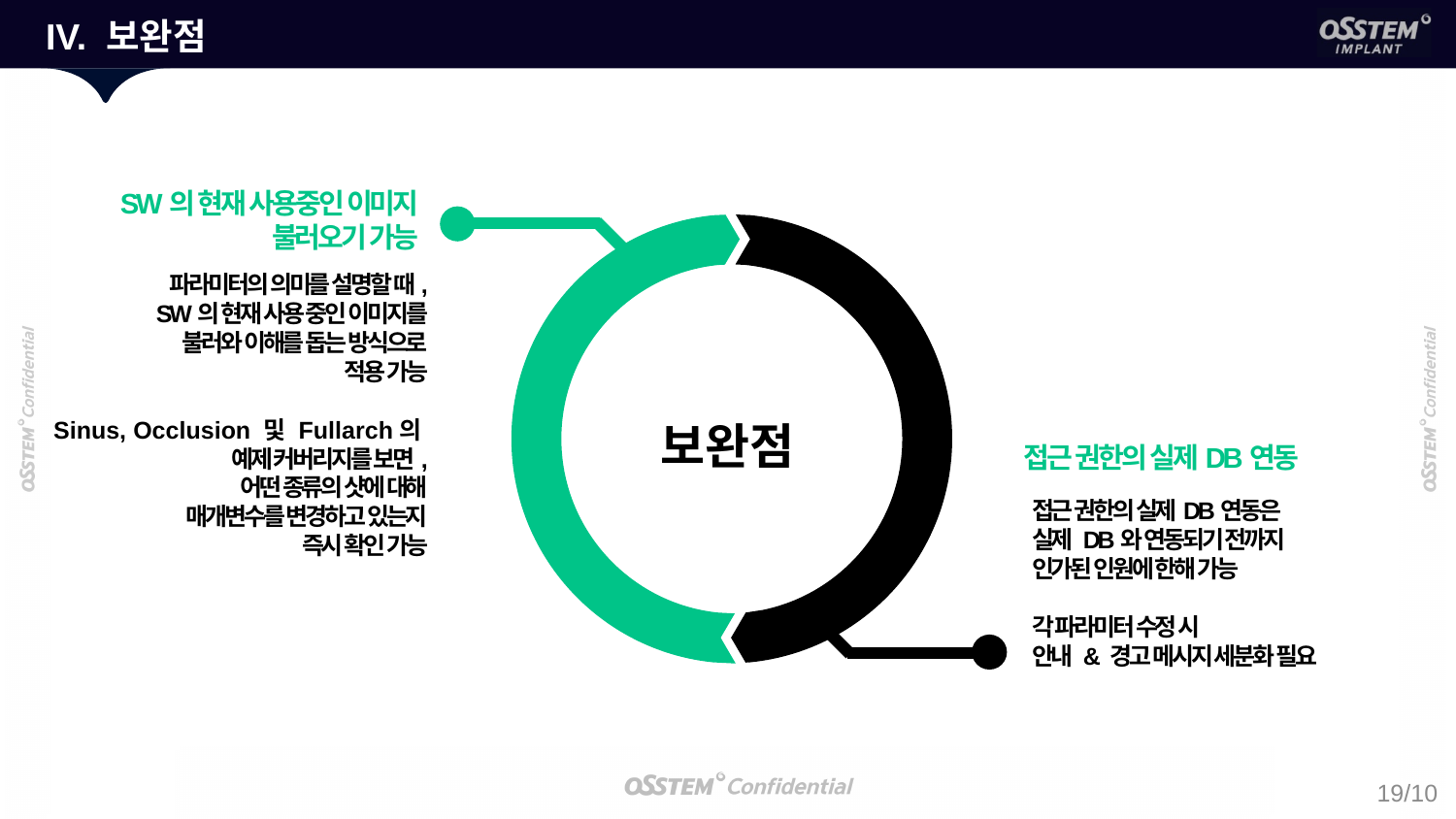

IV. 보완점
SW의 현재 사용중인 이미지
불러오기 가능

파라미터의 의미를 설명할 때,
SW의 현재 사용 중인 이미지를
불러와 이해를 돕는 방식으로
적용 가능

Sinus, Occlusion 및 Fullarch의
예제 커버리지를 보면,
어떤 종류의 샷에 대해
매개변수를 변경하고 있는지
즉시 확인 가능

보완점
접근 권한의 실제DB연동
접근 권한의 실제DB연동은
실제 DB와 연동되기 전까지
인가된 인원에 한해 가능

각 파라미터 수정 시
안내 & 경고 메시지 세분화 필요